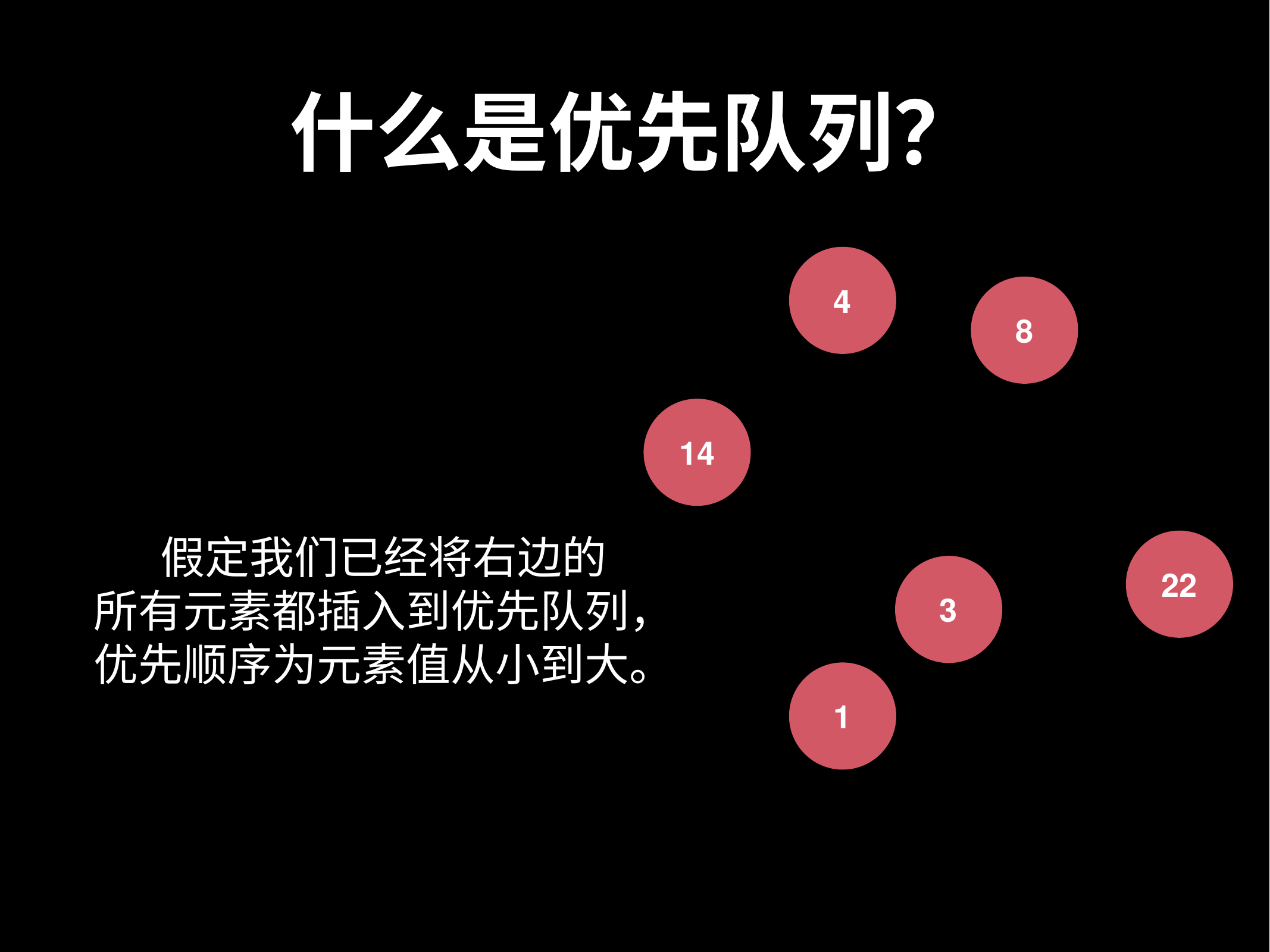

# 什么是优先队列？
4
8
14
假定我们已经将右边的
所有元素都插入到优先队列，
优先顺序为元素值从小到大。
22
3
1